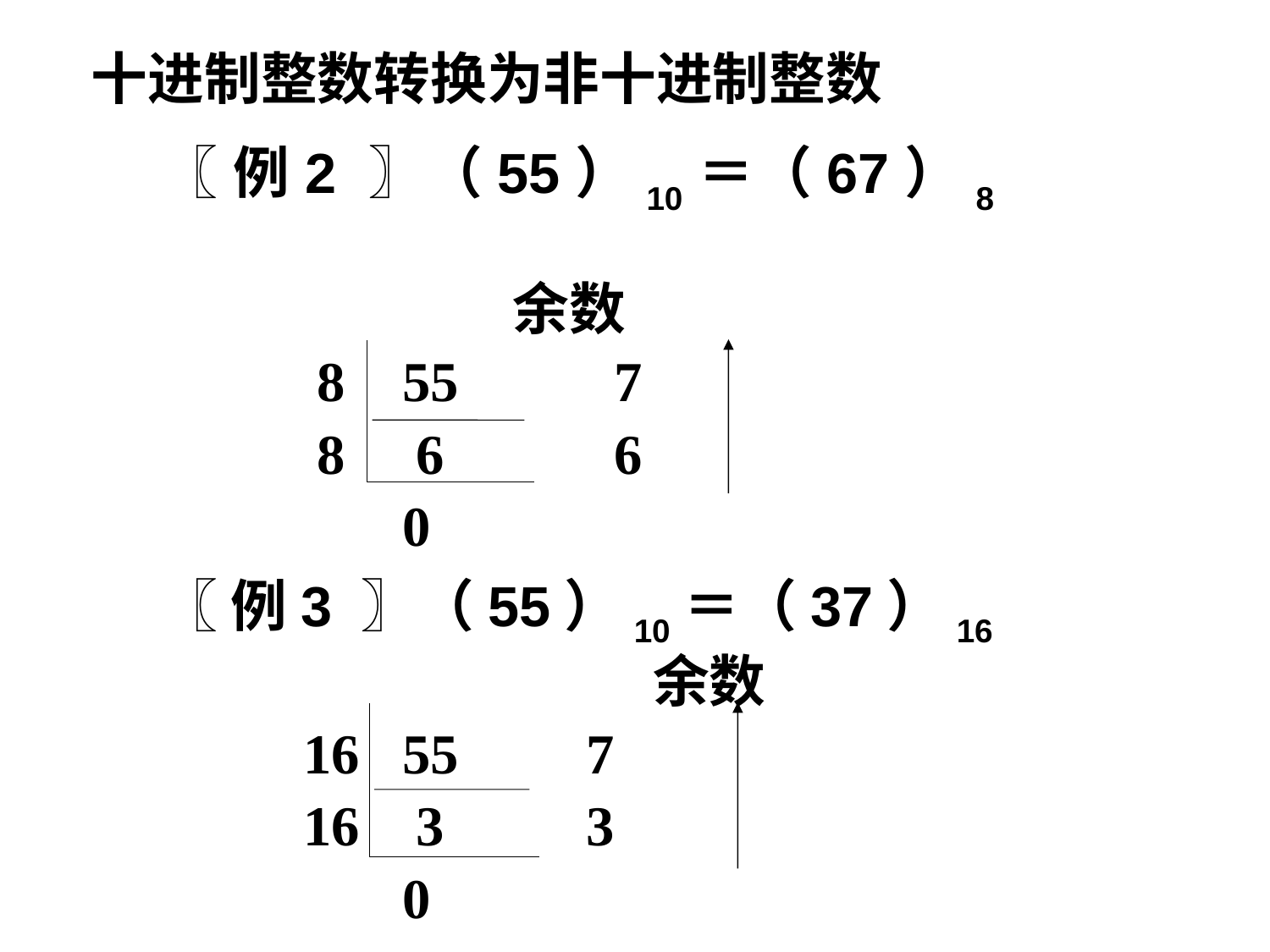

# 十进制整数转换为非十进制整数
〖 例2 〗（55）10＝（67）8
		          余数
           8    55           7
           8     6            6
                 0
〖 例3 〗（55）10＝（37）16
			           余数
          16   55         7
          16    3          3
                 0